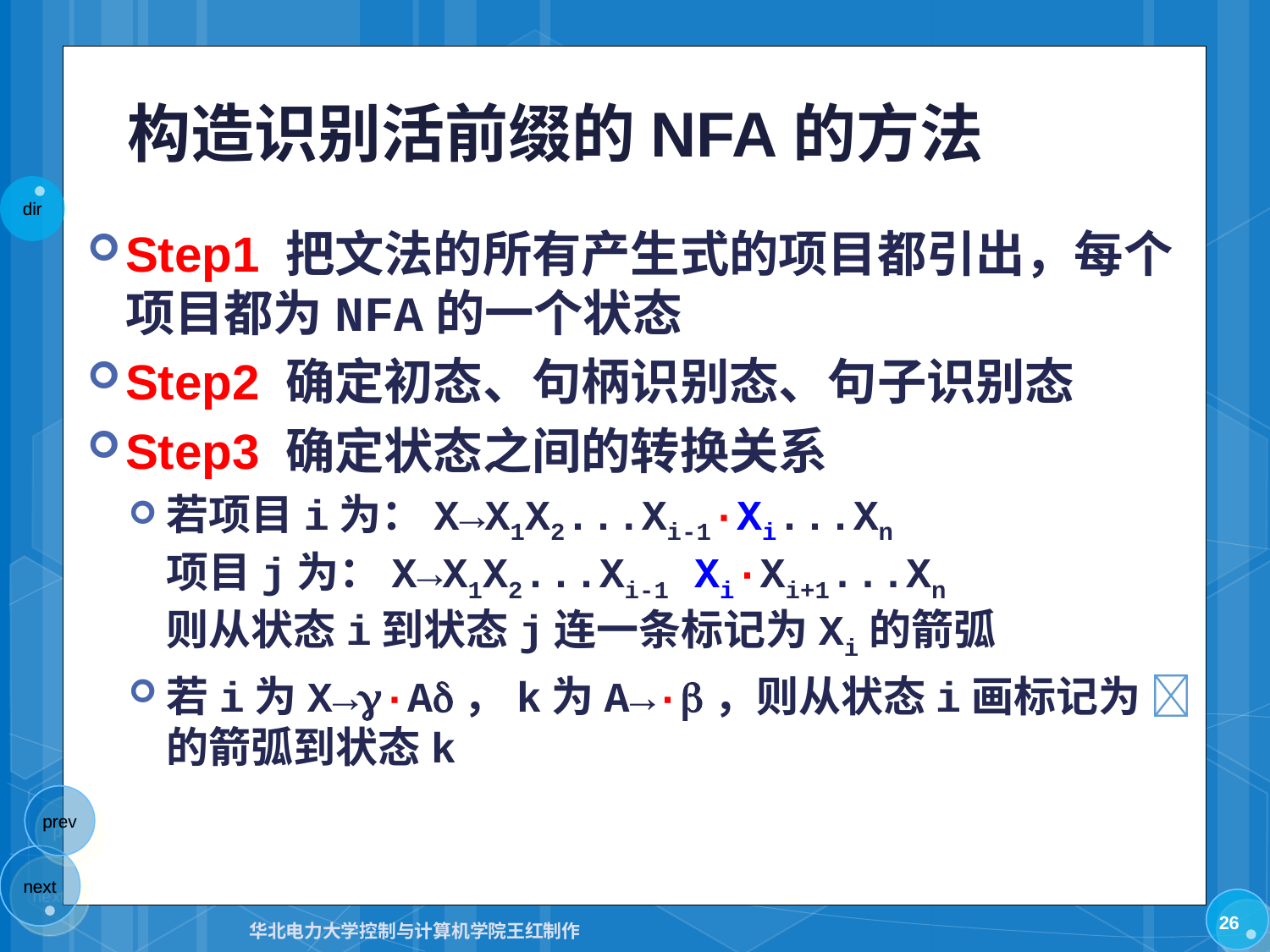

# 构造识别活前缀的NFA的方法
Step1 把文法的所有产生式的项目都引出，每个项目都为NFA的一个状态
Step2 确定初态、句柄识别态、句子识别态
Step3 确定状态之间的转换关系
若项目i为：X→X1X2...Xi-1·Xi...Xn
项目j为：X→X1X2...Xi-1 Xi·Xi+1...Xn
则从状态i到状态j连一条标记为Xi的箭弧
若i为X→γ·Aδ，k为A→·β，则从状态i画标记为 ε 的箭弧到状态k
26
华北电力大学控制与计算机学院王红制作